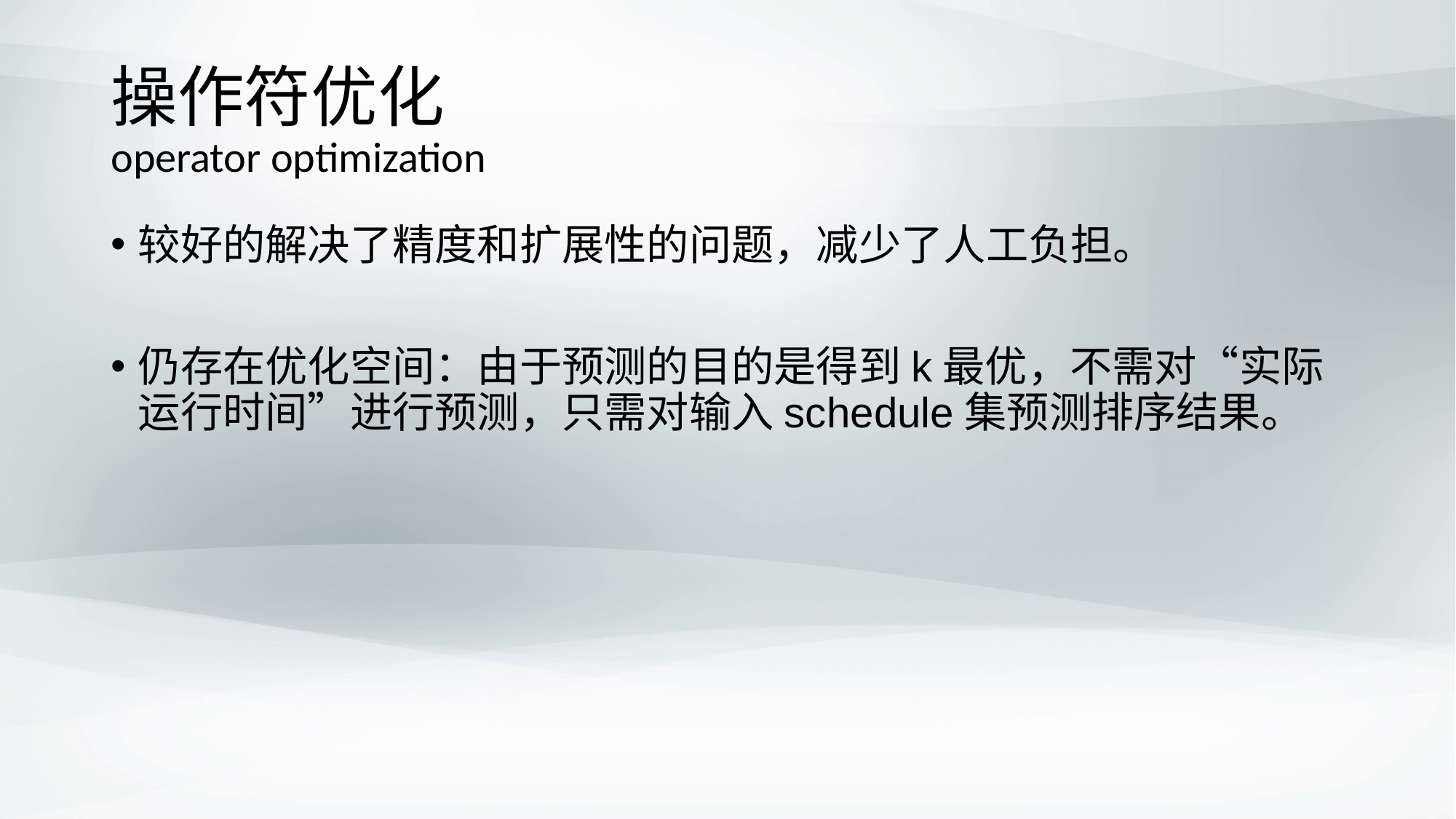

# 操作符优化 operator optimization
较好的解决了精度和扩展性的问题，减少了人工负担。

仍存在优化空间：由于预测的目的是得到k最优，不需对“实际运行时间”进行预测，只需对输入schedule集预测排序结果。